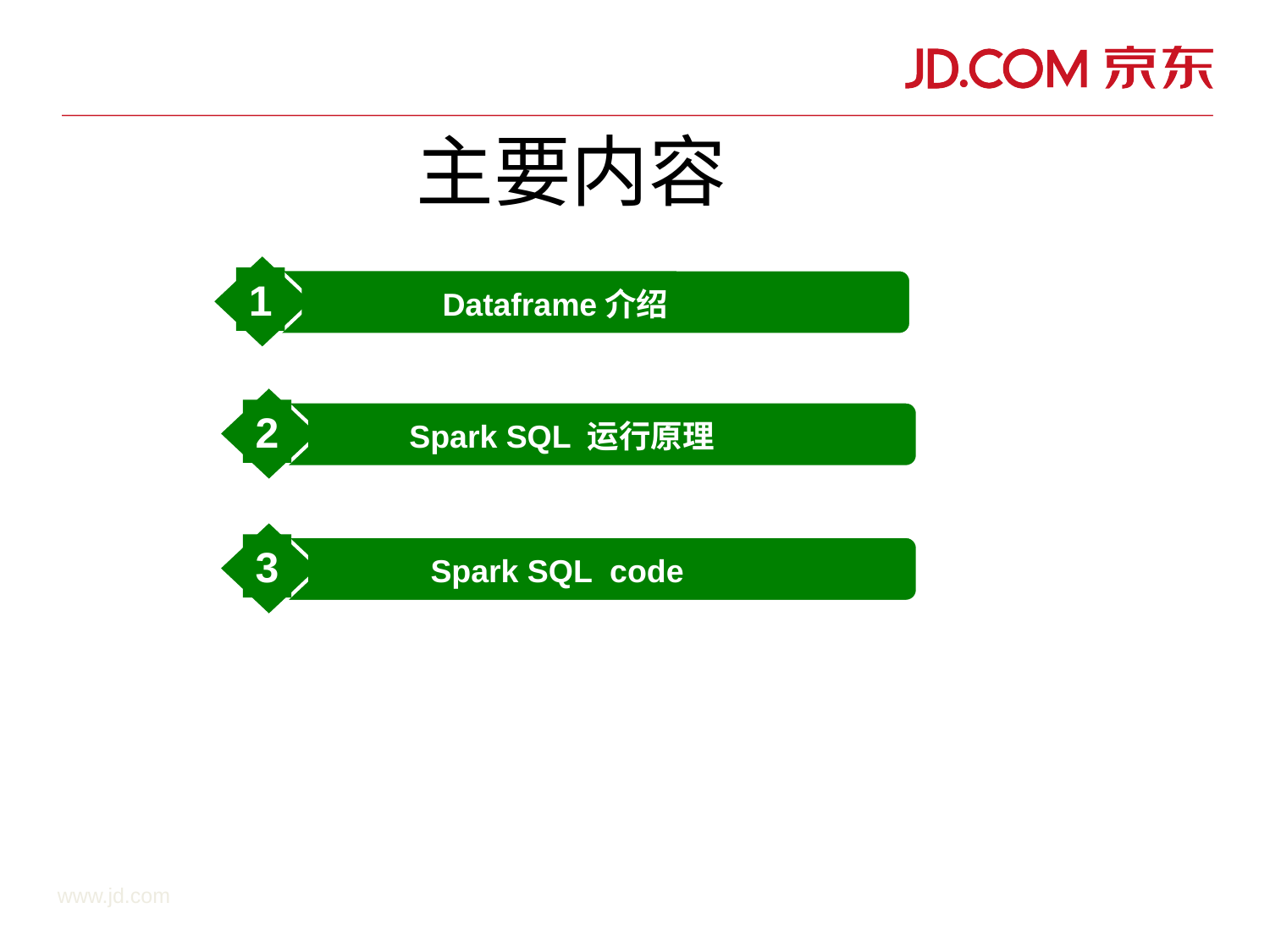

主要内容

1

Dataframe介绍

2

Spark SQL 运行原理

3

Spark SQL  code